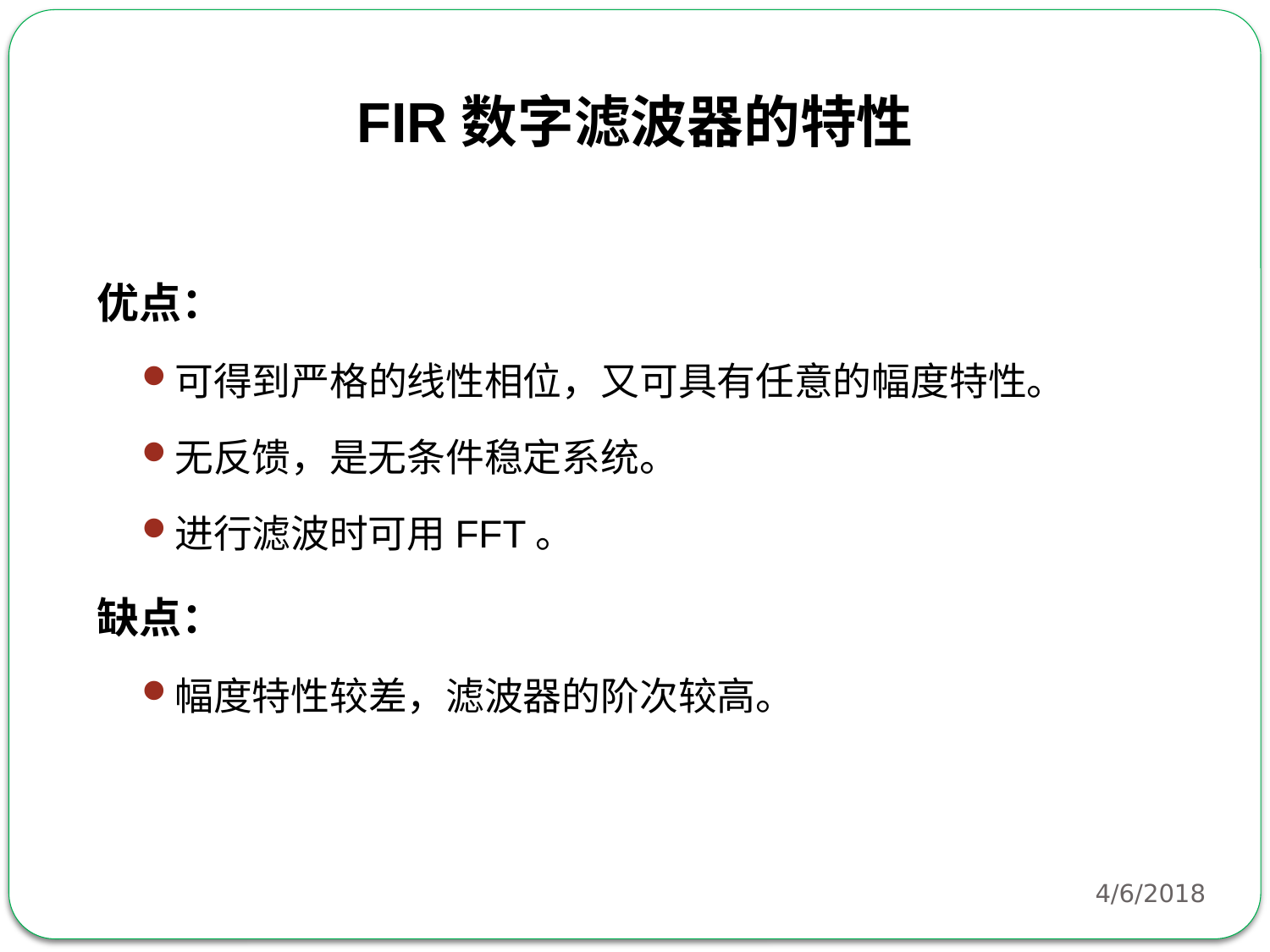

FIR数字滤波器的特性

优点：
可得到严格的线性相位，又可具有任意的幅度特性。
无反馈，是无条件稳定系统。
进行滤波时可用FFT。
缺点：
幅度特性较差，滤波器的阶次较高。

4/6/2018